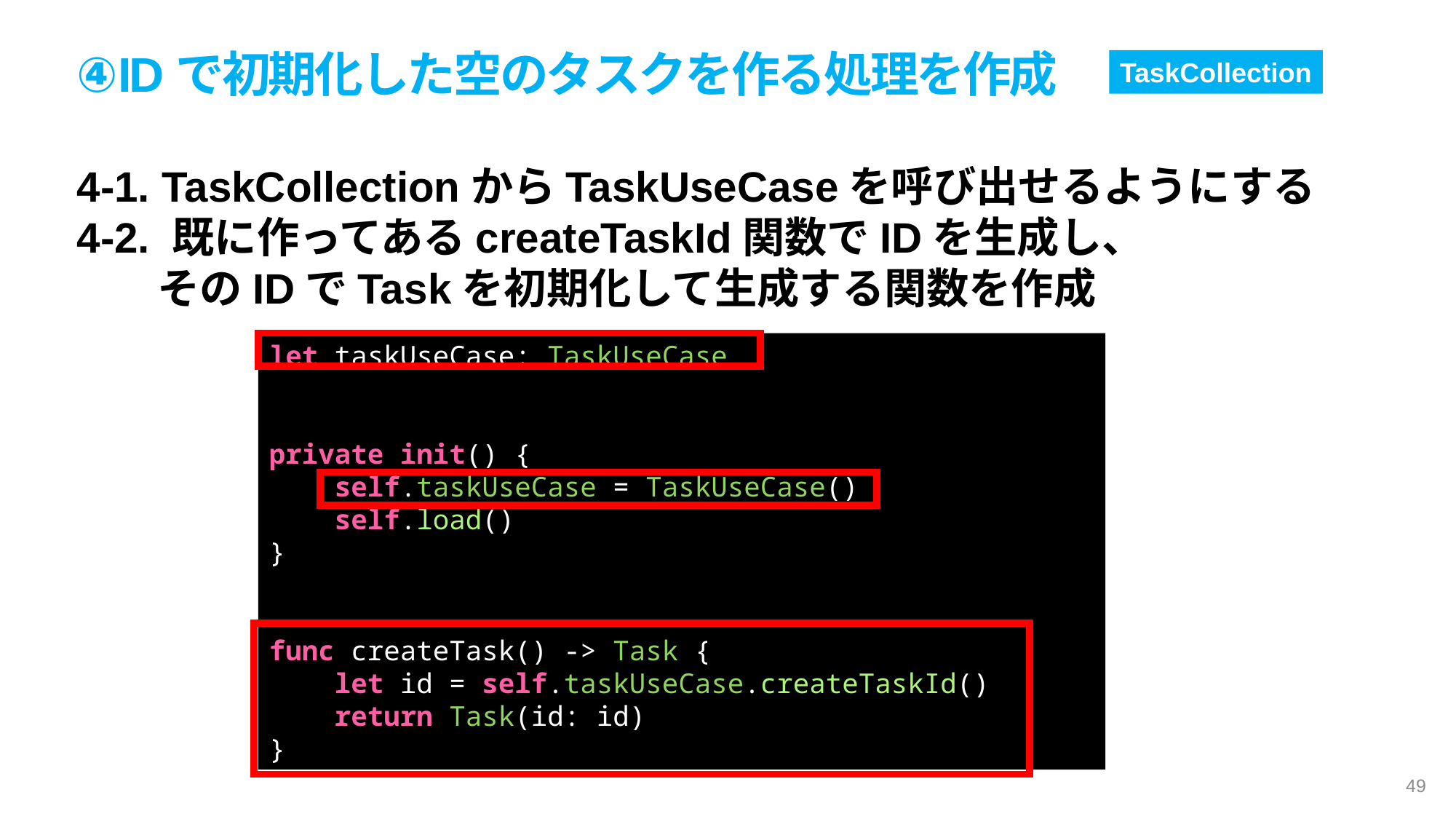

④IDで初期化した空のタスクを作る処理を作成
TaskCollection
4-1. TaskCollectionからTaskUseCaseを呼び出せるようにする
4-2. 既に作ってあるcreateTaskId関数でIDを生成し、
　    そのIDでTaskを初期化して生成する関数を作成
let taskUseCase: TaskUseCase

private init() {
    self.taskUseCase = TaskUseCase()
    self.load()
}

func createTask() -> Task {
    let id = self.taskUseCase.createTaskId()
    return Task(id: id)
}

49